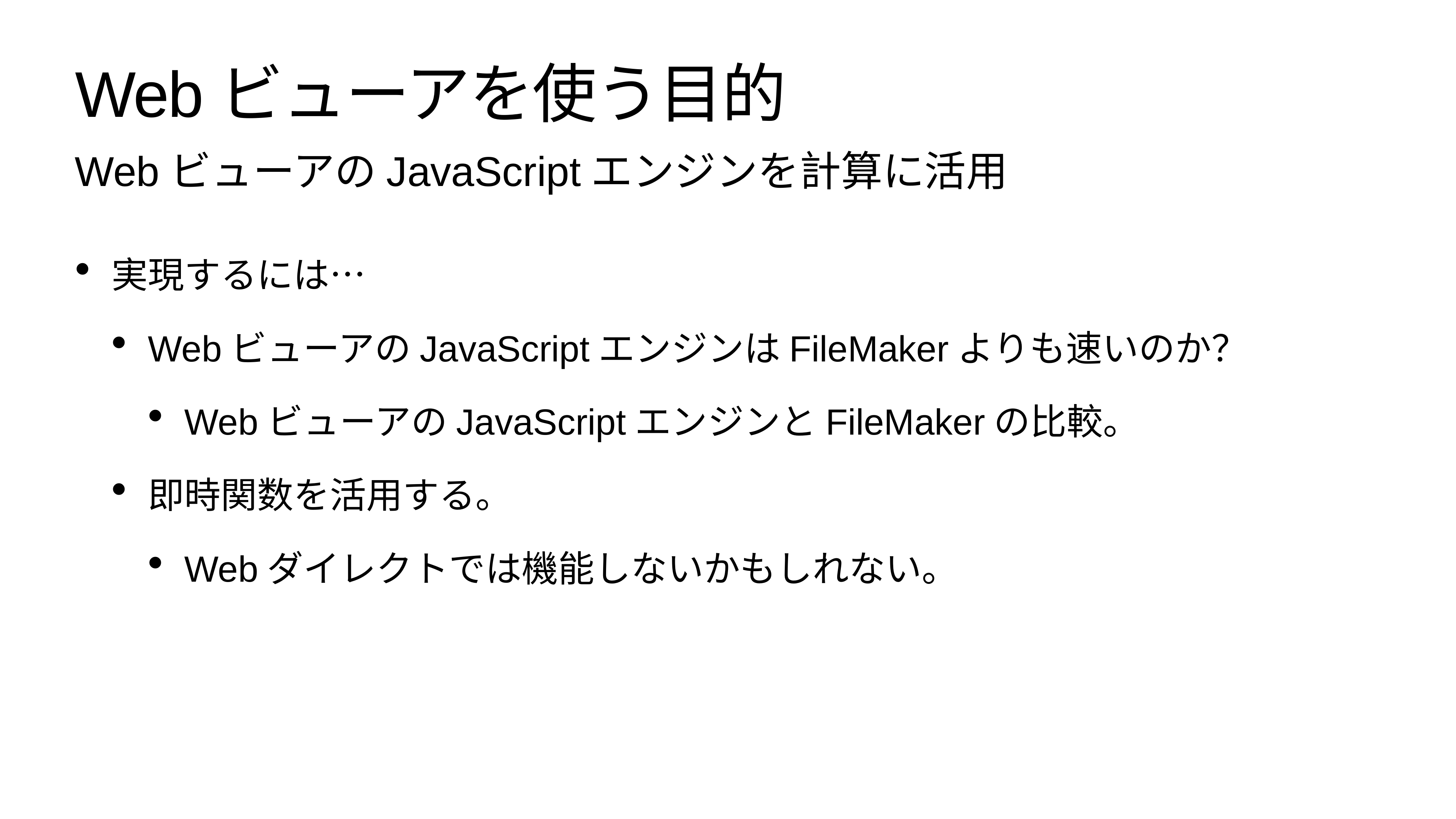

# Webビューアを使う目的
WebビューアのJavaScriptエンジンを計算に活用
実現するには…
WebビューアのJavaScriptエンジンはFileMakerよりも速いのか？
WebビューアのJavaScriptエンジンとFileMakerの比較。
即時関数を活用する。
Webダイレクトでは機能しないかもしれない。